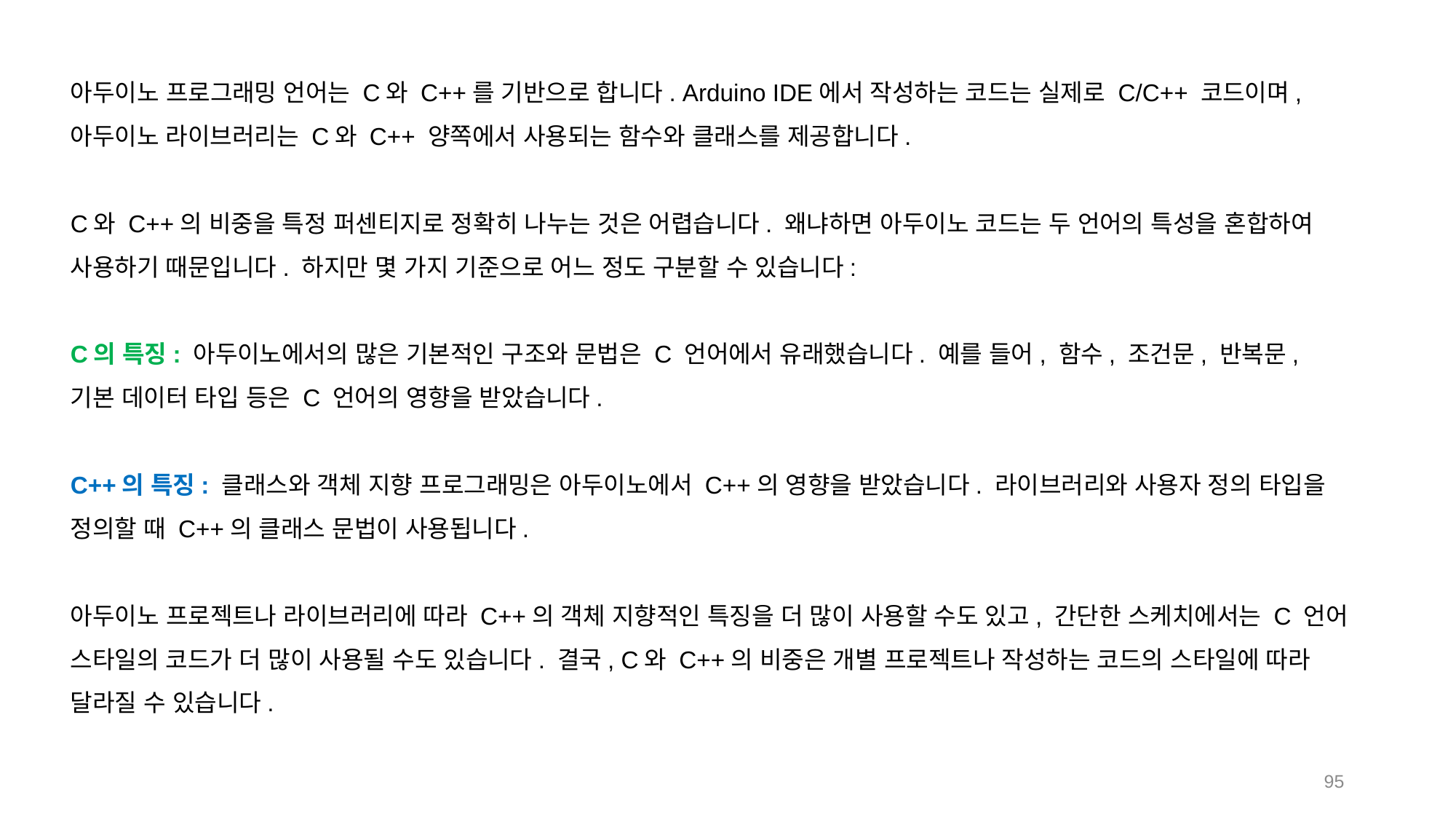

아두이노 프로그래밍 언어는 C와 C++를 기반으로 합니다. Arduino IDE에서 작성하는 코드는 실제로 C/C++ 코드이며, 아두이노 라이브러리는 C와 C++ 양쪽에서 사용되는 함수와 클래스를 제공합니다.

C와 C++의 비중을 특정 퍼센티지로 정확히 나누는 것은 어렵습니다. 왜냐하면 아두이노 코드는 두 언어의 특성을 혼합하여 사용하기 때문입니다. 하지만 몇 가지 기준으로 어느 정도 구분할 수 있습니다:

C의 특징: 아두이노에서의 많은 기본적인 구조와 문법은 C 언어에서 유래했습니다. 예를 들어, 함수, 조건문, 반복문, 기본 데이터 타입 등은 C 언어의 영향을 받았습니다.

C++의 특징: 클래스와 객체 지향 프로그래밍은 아두이노에서 C++의 영향을 받았습니다. 라이브러리와 사용자 정의 타입을 정의할 때 C++의 클래스 문법이 사용됩니다.

아두이노 프로젝트나 라이브러리에 따라 C++의 객체 지향적인 특징을 더 많이 사용할 수도 있고, 간단한 스케치에서는 C 언어 스타일의 코드가 더 많이 사용될 수도 있습니다. 결국, C와 C++의 비중은 개별 프로젝트나 작성하는 코드의 스타일에 따라 달라질 수 있습니다.
95